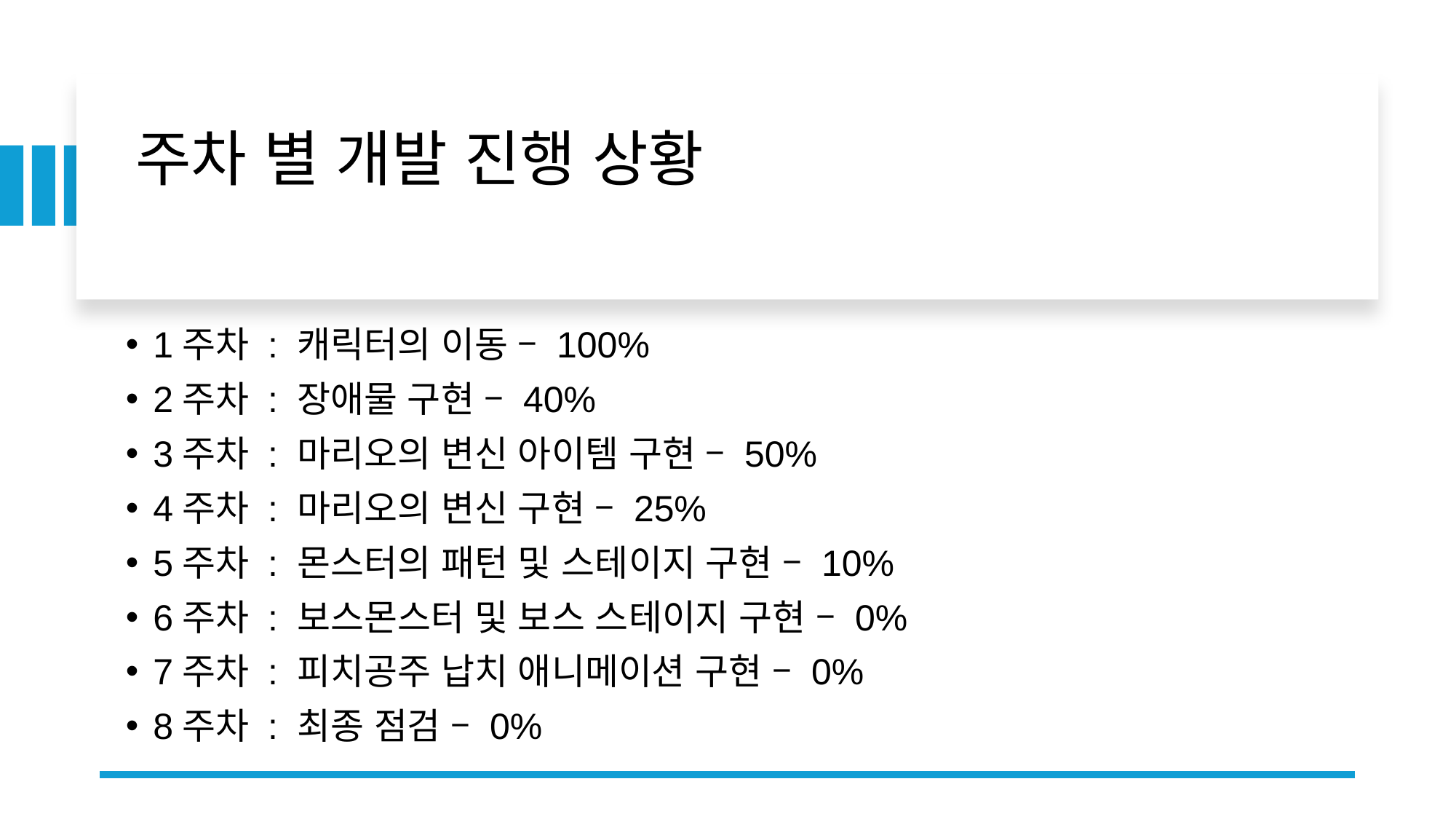

# 주차 별 개발 진행 상황

1주차 : 캐릭터의 이동 – 100%
2주차 : 장애물 구현 – 40%
3주차 : 마리오의 변신 아이템 구현 – 50%
4주차 : 마리오의 변신 구현 – 25%
5주차 : 몬스터의 패턴 및 스테이지 구현 – 10%
6주차 : 보스몬스터 및 보스 스테이지 구현 – 0%
7주차 : 피치공주 납치 애니메이션 구현 – 0%
8주차 : 최종 점검 – 0%